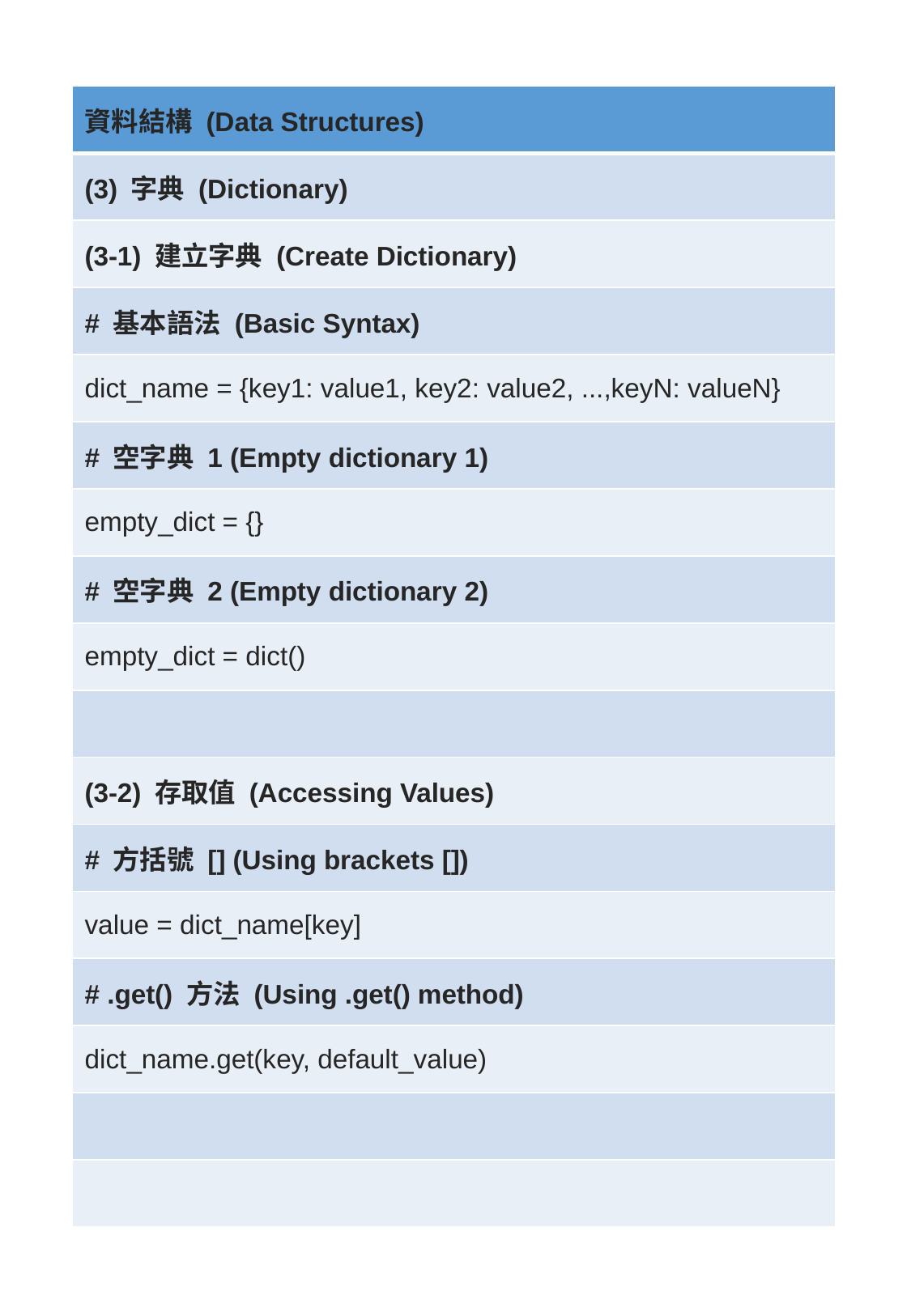

| 資料結構 (Data Structures) |
| --- |
| (3) 字典 (Dictionary) |
| (3-1) 建立字典 (Create Dictionary) |
| # 基本語法 (Basic Syntax) |
| dict\_name = {key1: value1, key2: value2, ...,keyN: valueN} |
| # 空字典 1 (Empty dictionary 1) |
| empty\_dict = {} |
| # 空字典 2 (Empty dictionary 2) |
| empty\_dict = dict() |
|  |
| (3-2) 存取值 (Accessing Values) |
| # 方括號 [] (Using brackets []) |
| value = dict\_name[key] |
| # .get() 方法 (Using .get() method) |
| dict\_name.get(key, default\_value) |
|  |
|  |